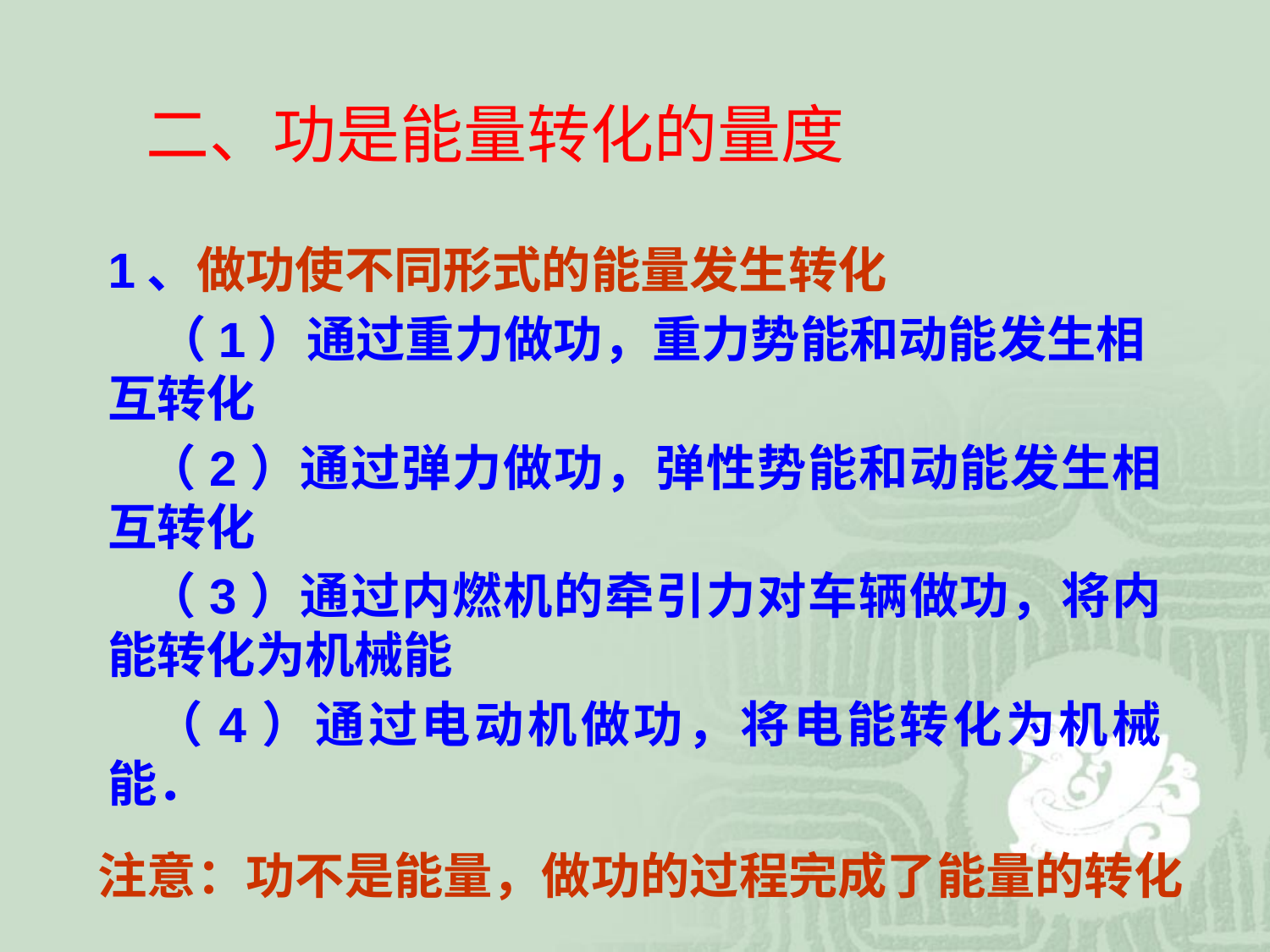

# 二、功是能量转化的量度
1、做功使不同形式的能量发生转化
　（1）通过重力做功，重力势能和动能发生相互转化
  （2）通过弹力做功，弹性势能和动能发生相互转化
  （3）通过内燃机的牵引力对车辆做功，将内能转化为机械能
  （4）通过电动机做功，将电能转化为机械能．
注意：功不是能量，做功的过程完成了能量的转化